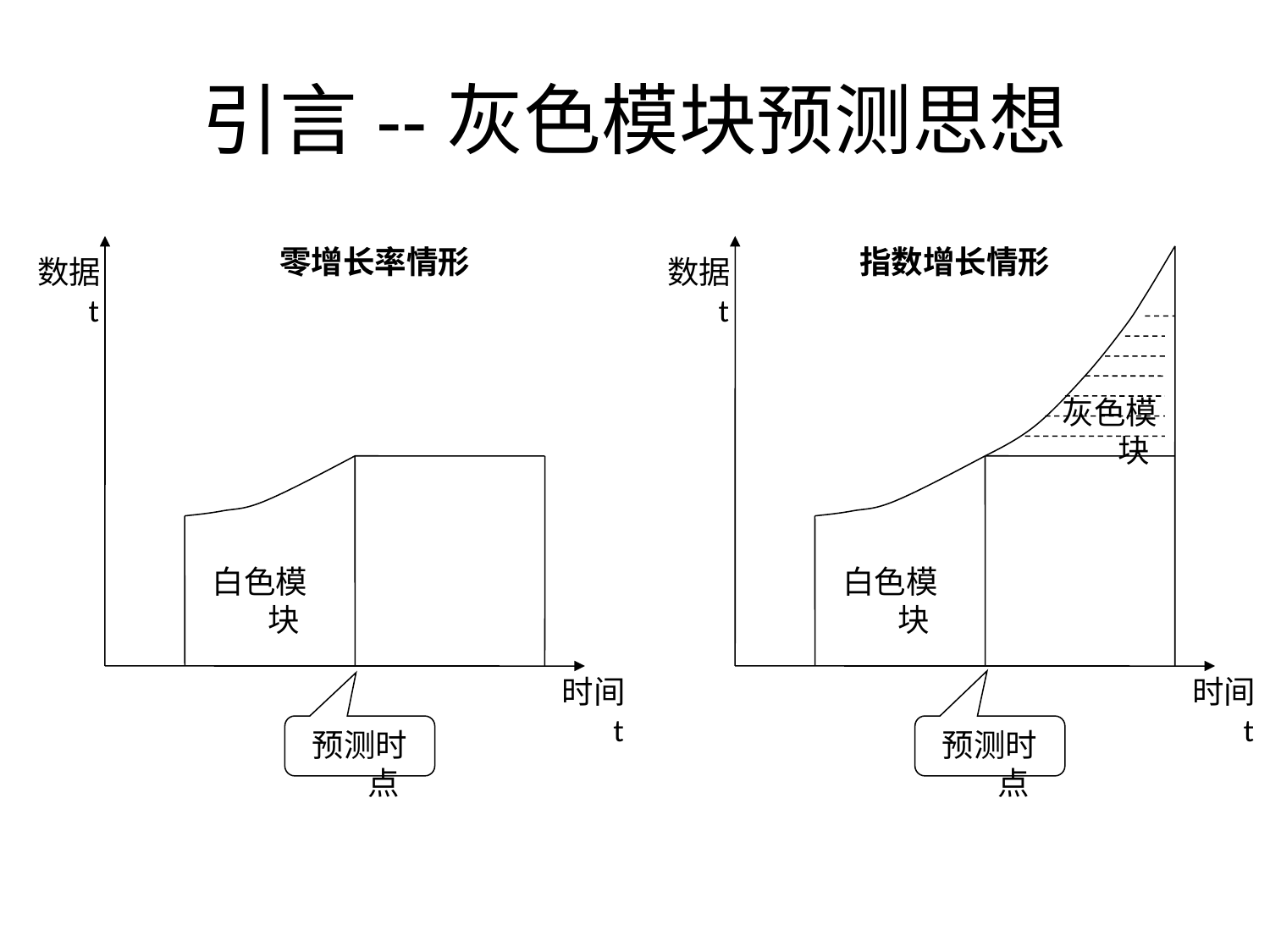

# 引言--灰色模块预测思想

零增长率情形

指数增长情形
数据t
数据t

灰色模块

白色模块
白色模块

时间t

时间t
预测时点
预测时点